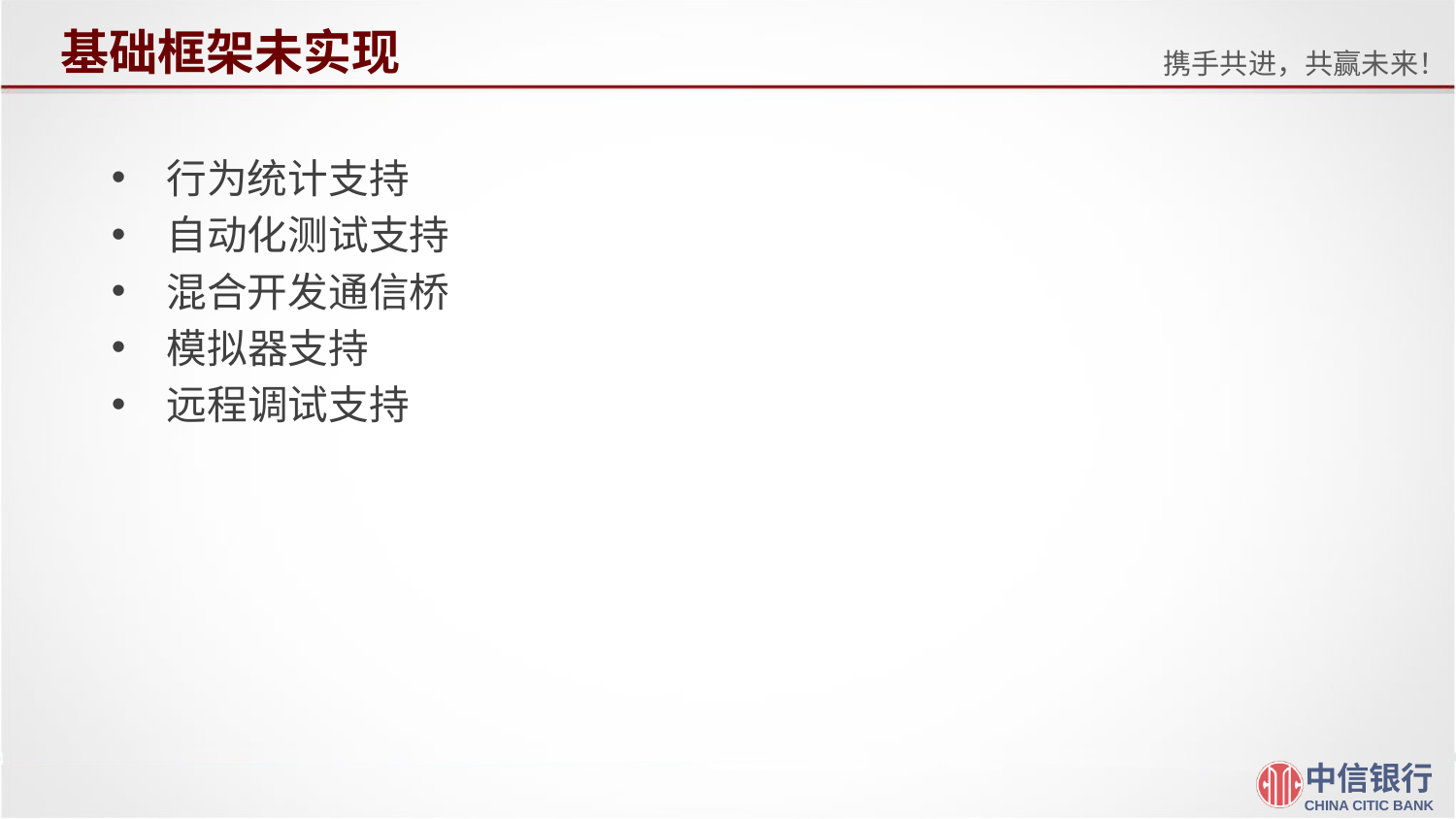

# 基础框架未实现
行为统计支持
自动化测试支持
混合开发通信桥
模拟器支持
远程调试支持